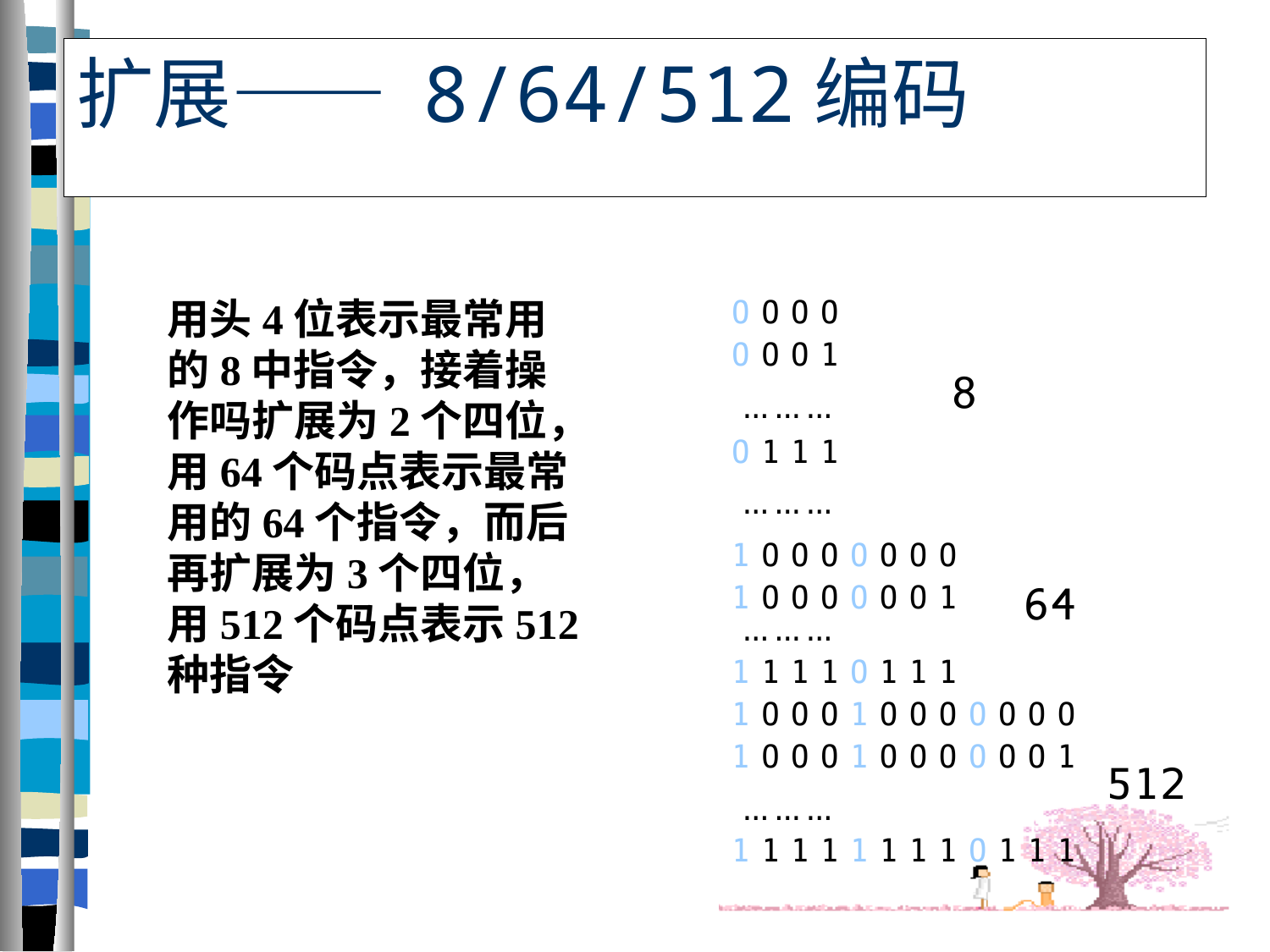

# 扩展—— 8/64/512编码
0 0 0 0
0 0 0 1
8
………
0 1 1 1
………
1 0 0 0 0 0 0 0
1 0 0 0 0 0 0 1
64
………
1 1 1 1 0 1 1 1
1 0 0 0 1 0 0 0 0 0 0 0
1 0 0 0 1 0 0 0 0 0 0 1
512
………
1 1 1 1 1 1 1 1 0 1 1 1
用头4位表示最常用的8中指令，接着操作吗扩展为2个四位，用64个码点表示最常用的64个指令，而后再扩展为3个四位，用512个码点表示512种指令